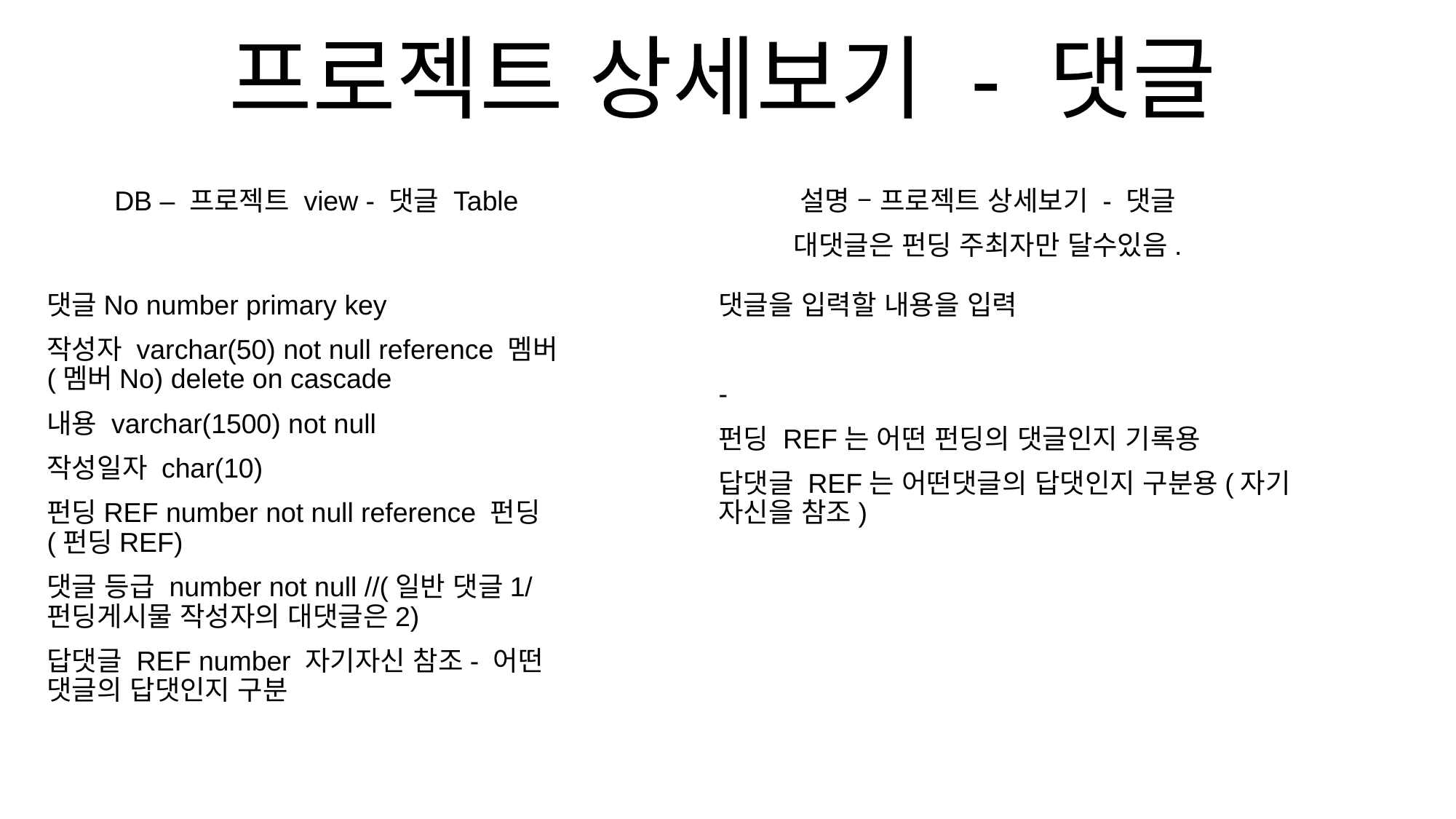

# 프로젝트 상세보기 - 댓글
DB – 프로젝트 view - 댓글 Table
설명 – 프로젝트 상세보기 - 댓글
대댓글은 펀딩 주최자만 달수있음.
댓글No number primary key
작성자 varchar(50) not null reference 멤버(멤버No) delete on cascade
내용 varchar(1500) not null
작성일자 char(10)
펀딩REF number not null reference 펀딩(펀딩REF)
댓글 등급 number not null //(일반 댓글1/ 펀딩게시물 작성자의 대댓글은2)
답댓글 REF number 자기자신 참조- 어떤 댓글의 답댓인지 구분
댓글을 입력할 내용을 입력

-
펀딩 REF는 어떤 펀딩의 댓글인지 기록용
답댓글 REF는 어떤댓글의 답댓인지 구분용(자기 자신을 참조)